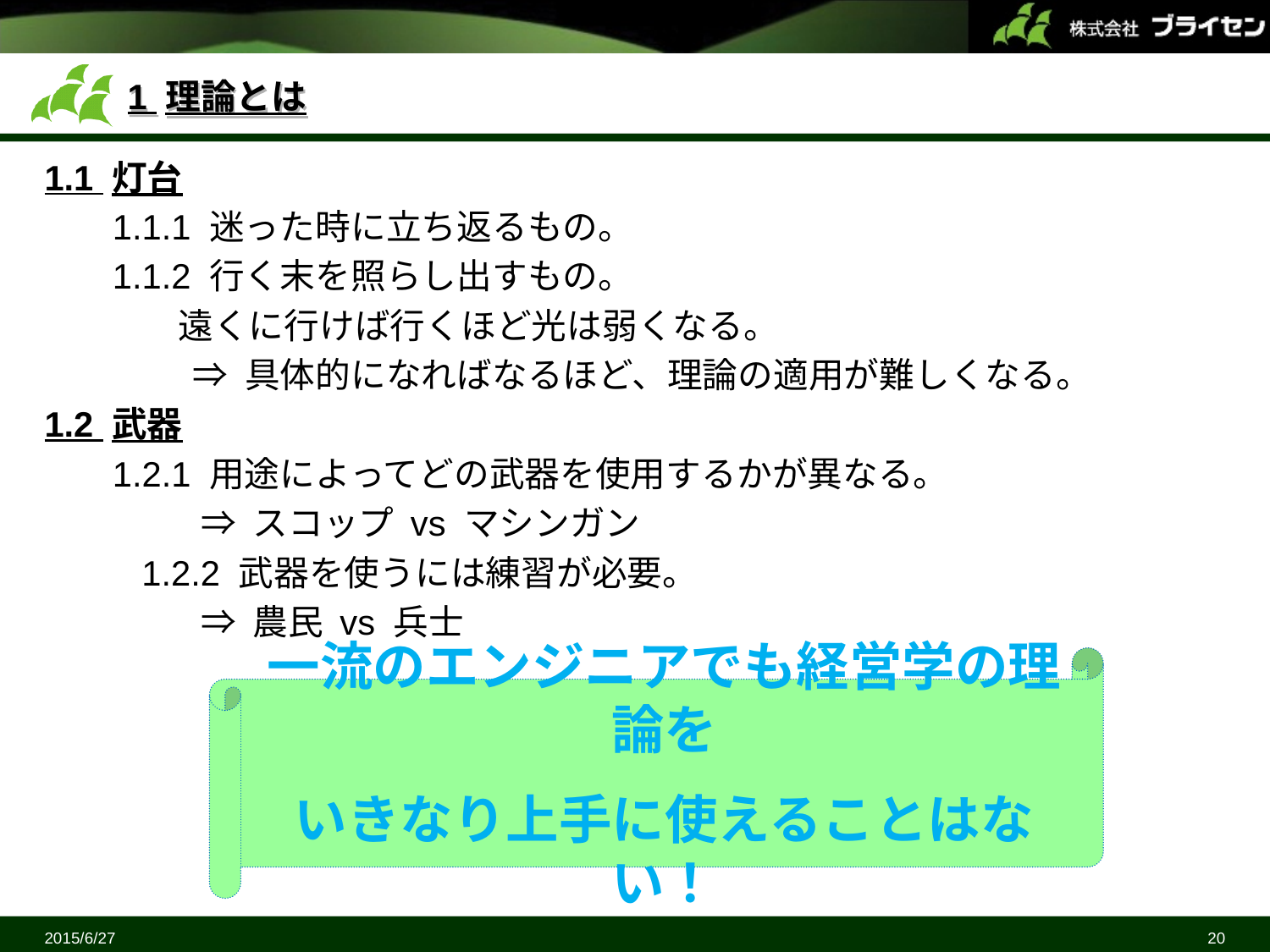

# 1 理論とは
1.1 灯台
       1.1.1 迷った時に立ち返るもの。
       1.1.2 行く末を照らし出すもの。
                遠くに行けば行くほど光は弱くなる。
                   ⇒ 具体的になればなるほど、理論の適用が難しくなる。
1.2 武器
       1.2.1 用途によってどの武器を使用するかが異なる。
                    ⇒ スコップ vs マシンガン
          1.2.2 武器を使うには練習が必要。
                    ⇒ 農民 vs 兵士
一流のエンジニアでも経営学の理論を
いきなり上手に使えることはない！
2015/6/27
20